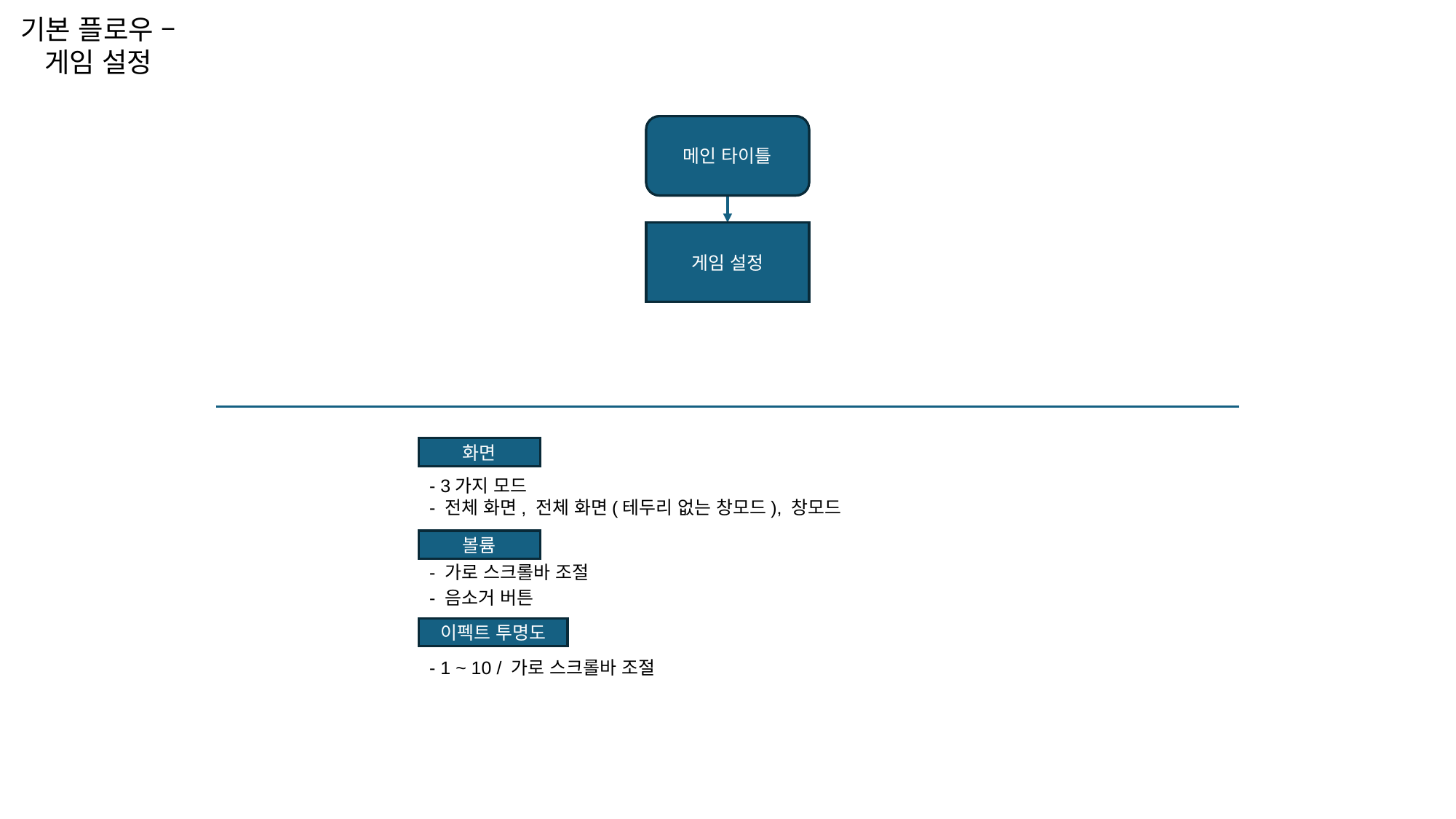

기본 플로우 –게임 설정
메인 타이틀
메인 타이틀
게임 설정
화면
- 3가지 모드
- 전체 화면, 전체 화면(테두리 없는 창모드), 창모드
볼륨
- 가로 스크롤바 조절
- 음소거 버튼
이펙트 투명도
- 1 ~ 10 / 가로 스크롤바 조절